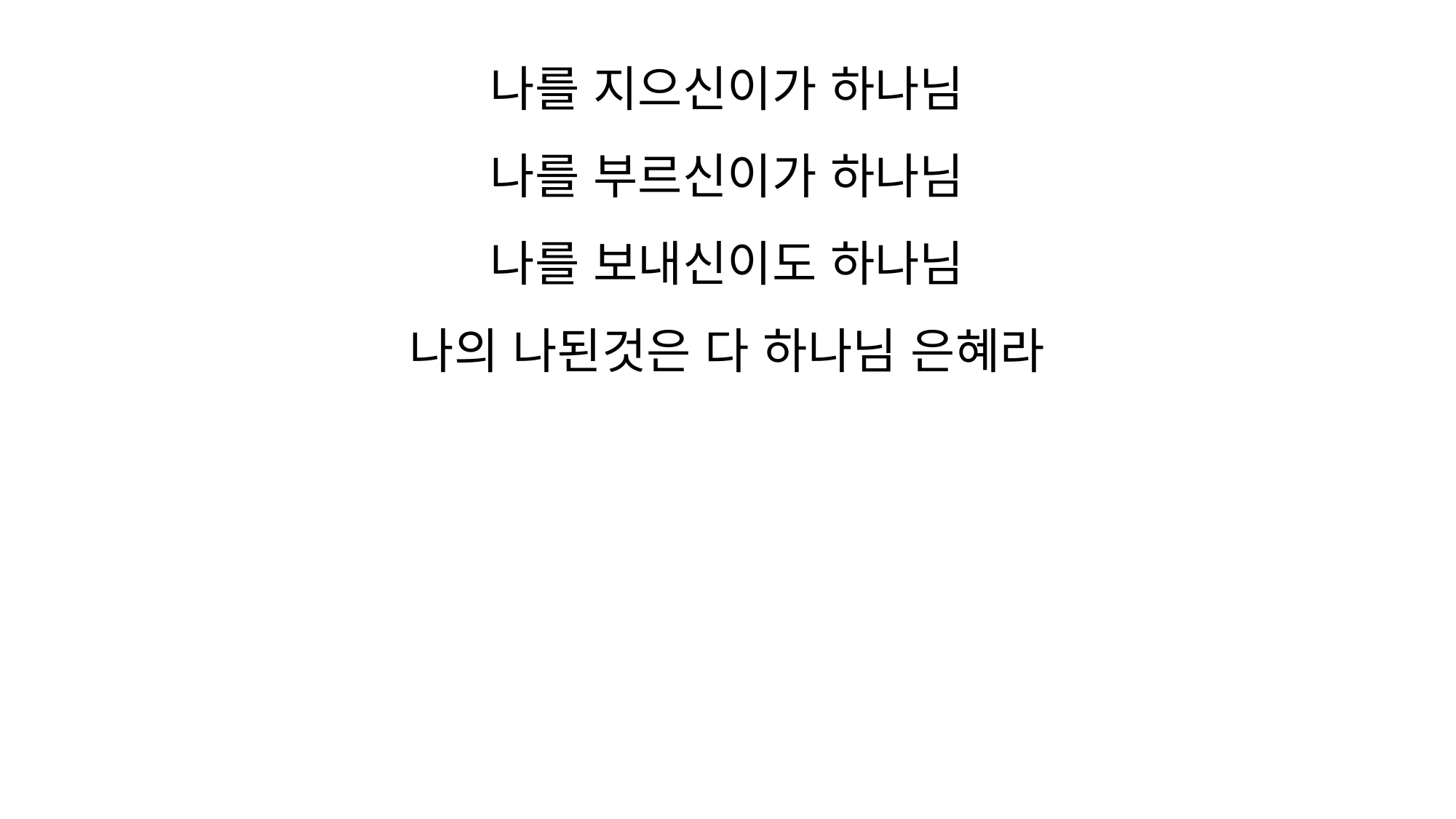

나를 지으신이가 하나님
나를 부르신이가 하나님
나를 보내신이도 하나님
나의 나된것은 다 하나님 은혜라